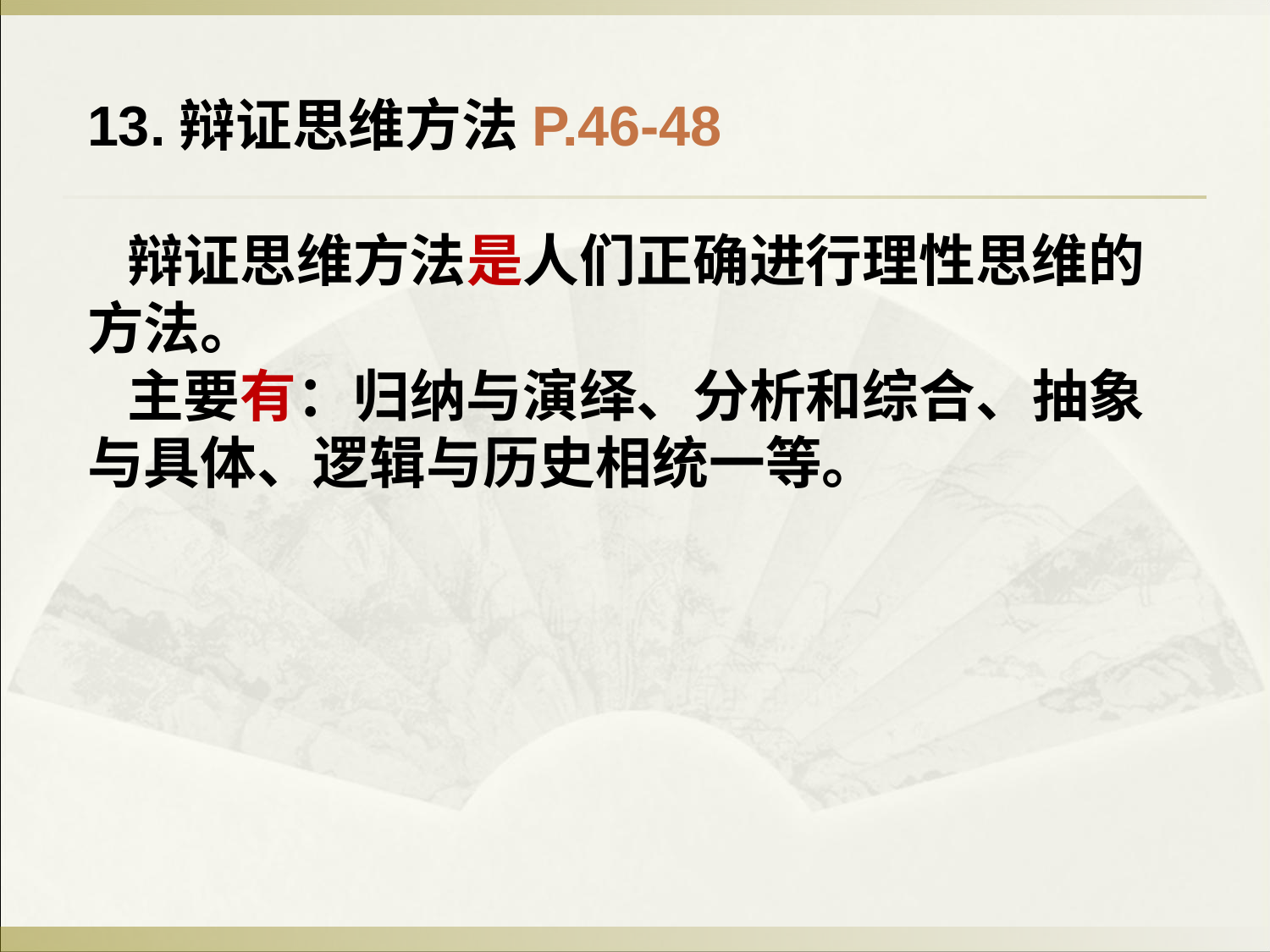

13.辩证思维方法P.46-48

  辩证思维方法是人们正确进行理性思维的方法。
  主要有：归纳与演绎、分析和综合、抽象与具体、逻辑与历史相统一等。